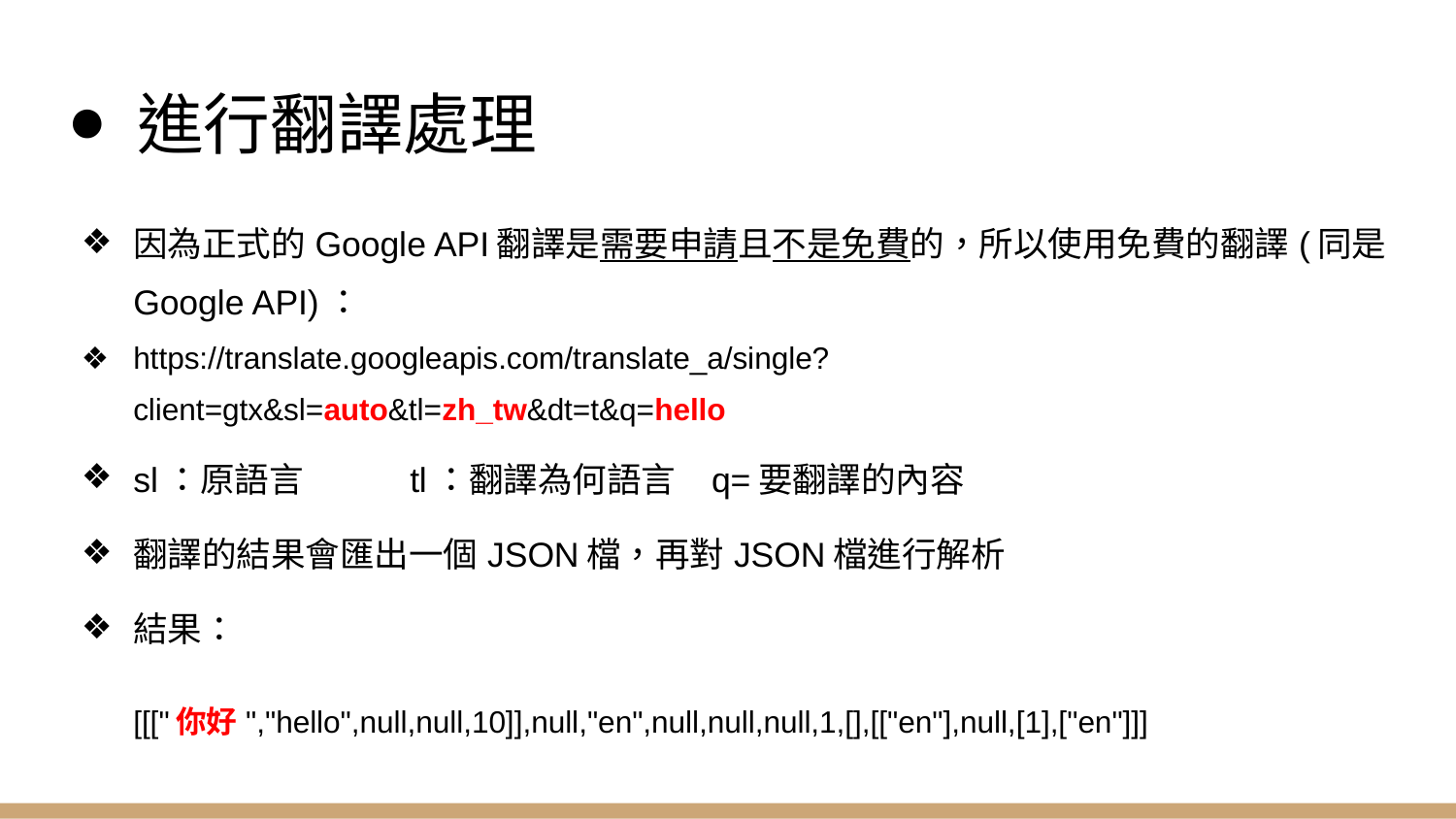

# 進行翻譯處理
因為正式的Google API翻譯是需要申請且不是免費的，所以使用免費的翻譯(同是Google API)：
https://translate.googleapis.com/translate_a/single?client=gtx&sl=auto&tl=zh_tw&dt=t&q=hello
sl：原語言 	tl：翻譯為何語言	  q=要翻譯的內容
翻譯的結果會匯出一個JSON檔，再對JSON檔進行解析
結果：
[[["你好","hello",null,null,10]],null,"en",null,null,null,1,[],[["en"],null,[1],["en"]]]